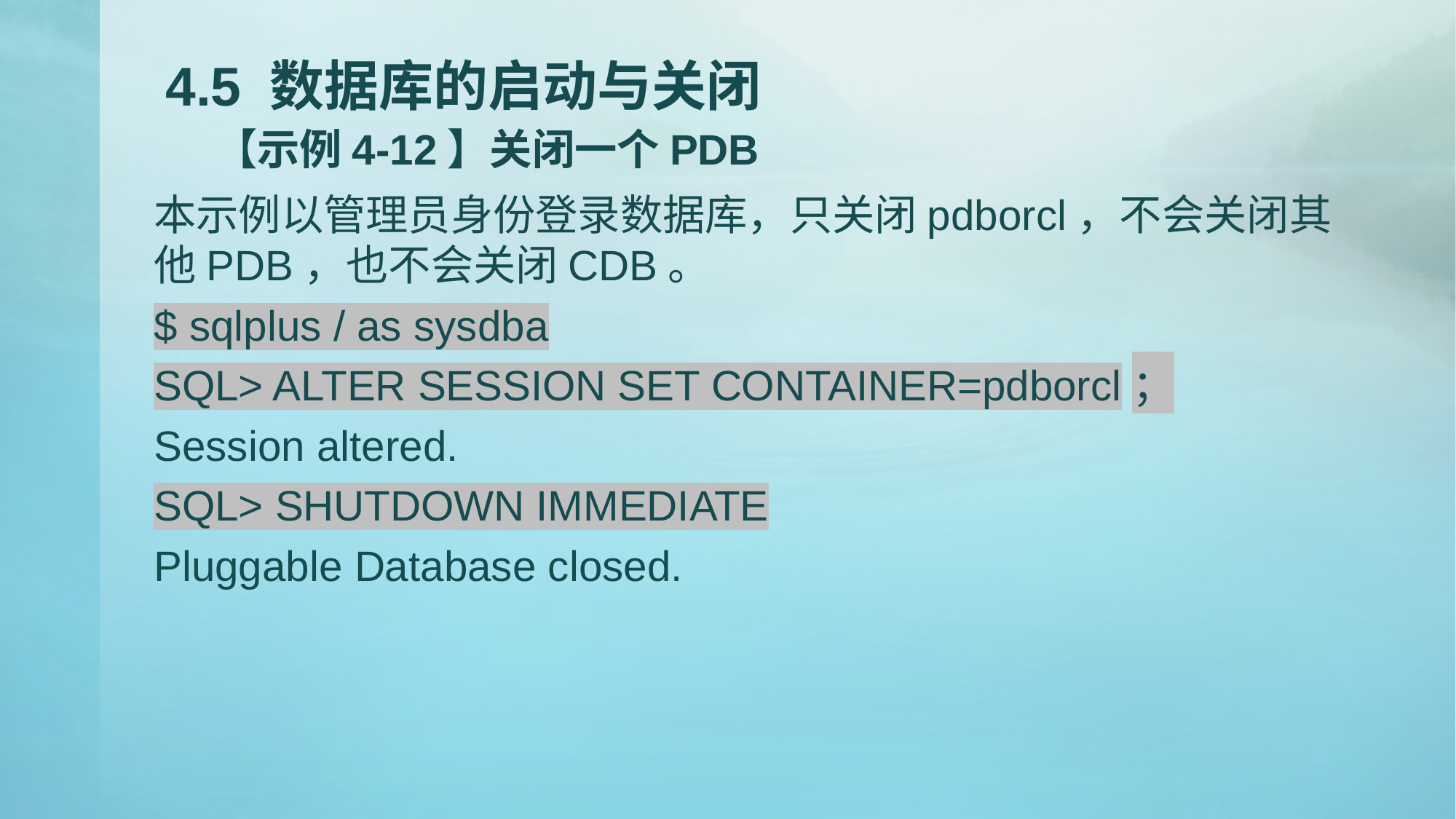

# 4.5 数据库的启动与关闭 【示例4-12】关闭一个PDB
本示例以管理员身份登录数据库，只关闭pdborcl，不会关闭其他PDB，也不会关闭CDB。
$ sqlplus / as sysdba
SQL> ALTER SESSION SET CONTAINER=pdborcl；
Session altered.
SQL> SHUTDOWN IMMEDIATE
Pluggable Database closed.